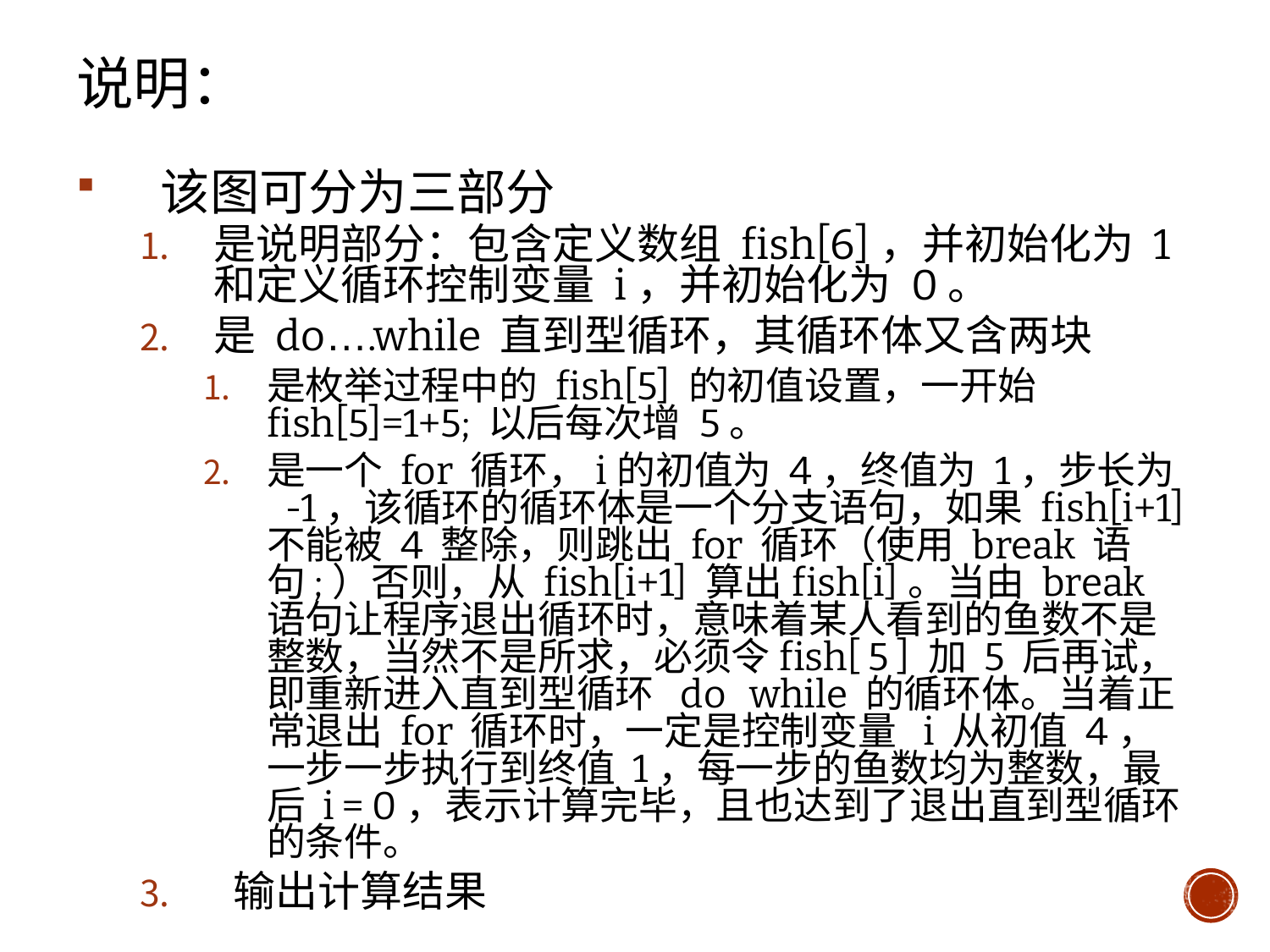

# 说明：
该图可分为三部分
是说明部分：包含定义数组 fish[6]，并初始化为 1 和定义循环控制变量 i，并初始化为 0。
是 do….while 直到型循环，其循环体又含两块
是枚举过程中的 fish[5] 的初值设置，一开始 fish[5]=1+5; 以后每次增 5。
是一个 for 循环，i的初值为 4，终值为 1，步长为 -1，该循环的循环体是一个分支语句，如果 fish[i+1]不能被 4 整除，则跳出 for 循环（使用 break 语句;）否则，从 fish[i+1] 算出fish[i]。当由 break 语句让程序退出循环时，意味着某人看到的鱼数不是整数，当然不是所求，必须令fish[ 5 ] 加 5 后再试，即重新进入直到型循环  do   while 的循环体。当着正常退出 for 循环时，一定是控制变量  i 从初值 4，一步一步执行到终值 1，每一步的鱼数均为整数，最后 i = 0，表示计算完毕，且也达到了退出直到型循环的条件。
 输出计算结果